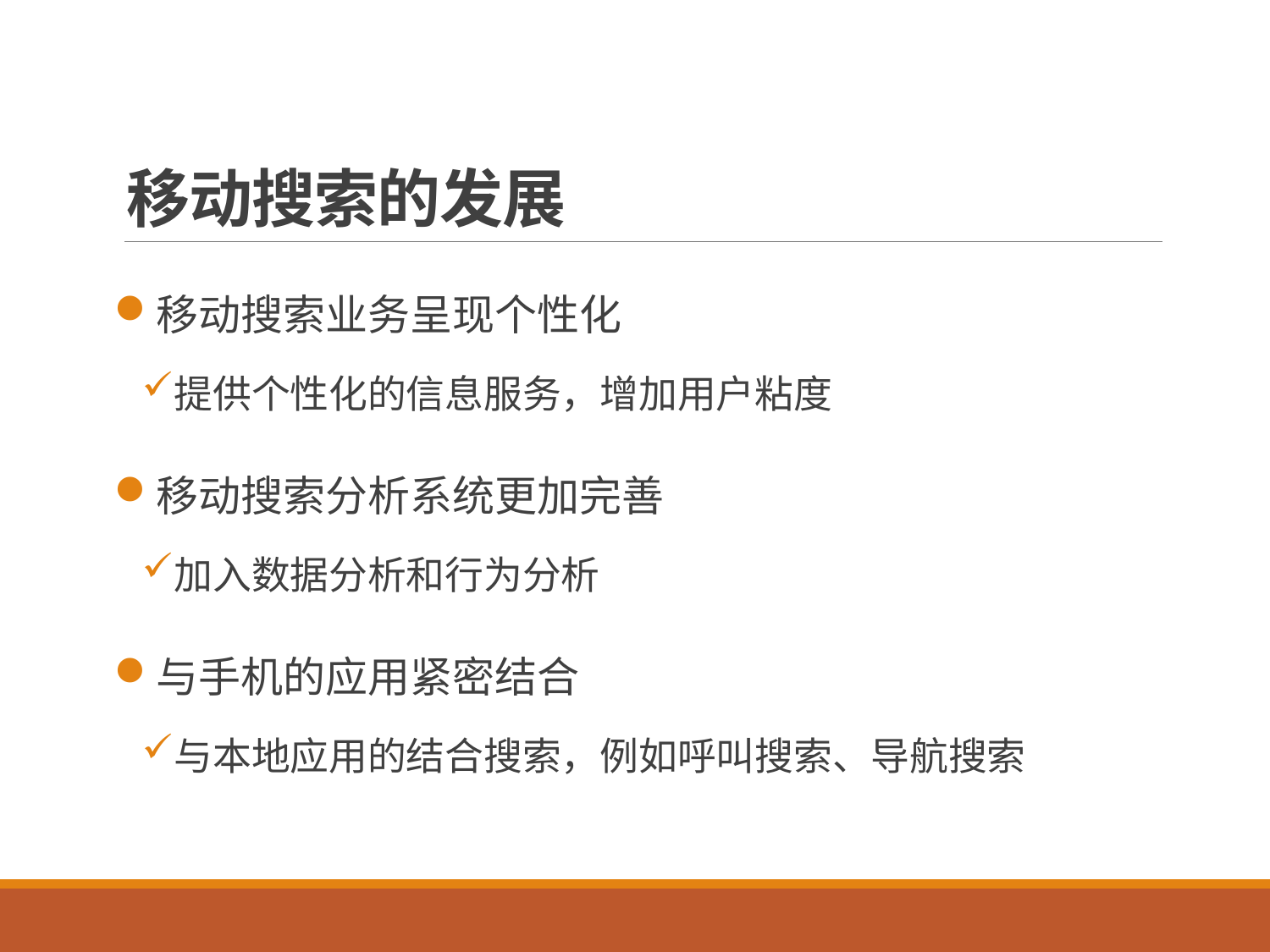

# 移动搜索的发展
移动搜索业务呈现个性化
提供个性化的信息服务，增加用户粘度
移动搜索分析系统更加完善
加入数据分析和行为分析
与手机的应用紧密结合
与本地应用的结合搜索，例如呼叫搜索、导航搜索